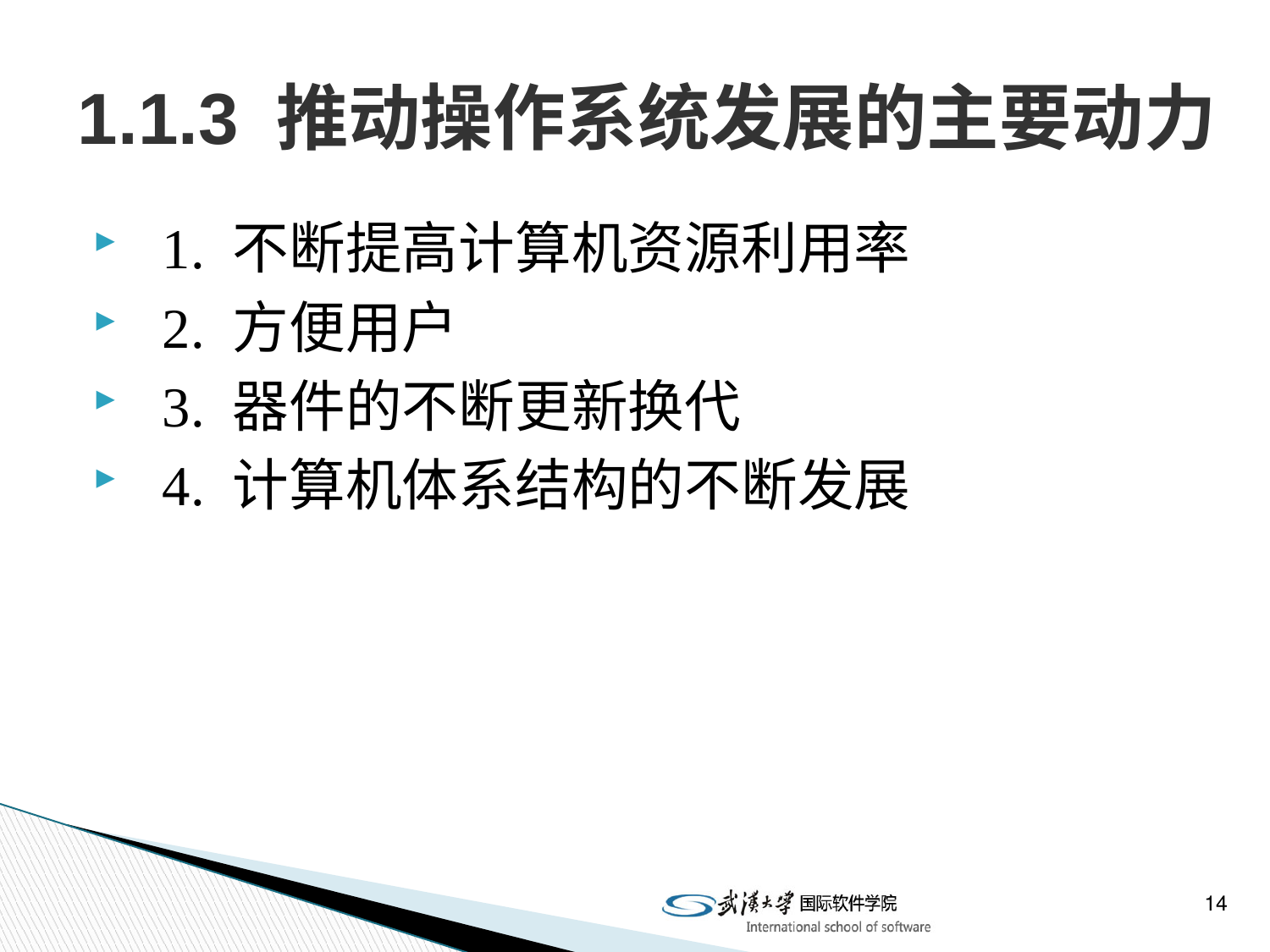

# 1.1.3 推动操作系统发展的主要动力
1. 不断提高计算机资源利用率
2. 方便用户
3. 器件的不断更新换代
4. 计算机体系结构的不断发展